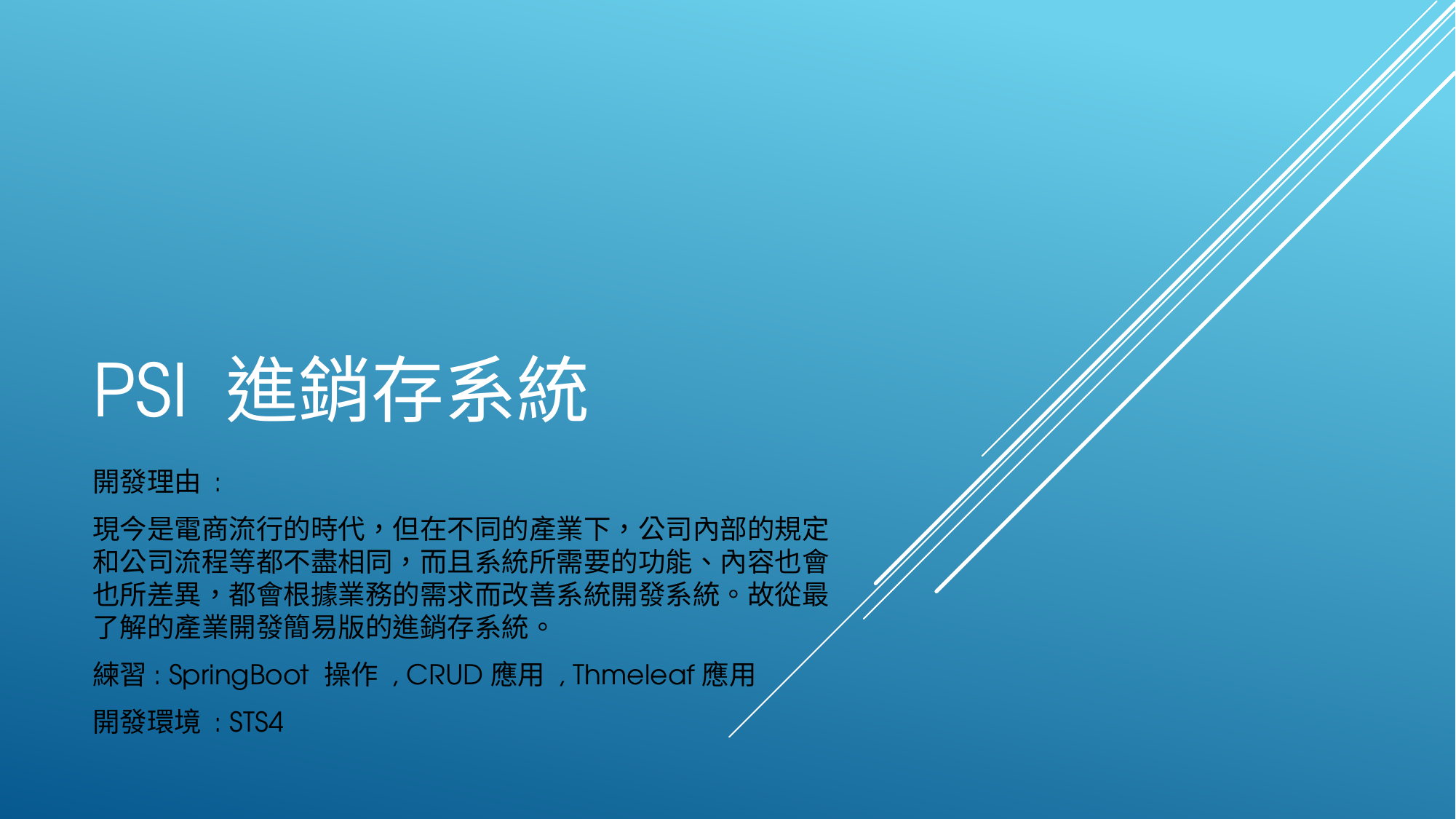

# PSI 進銷存系統
開發理由 :
現今是電商流行的時代，但在不同的產業下，公司內部的規定和公司流程等都不盡相同，而且系統所需要的功能、內容也會也所差異，都會根據業務的需求而改善系統開發系統。故從最了解的產業開發簡易版的進銷存系統。
練習: SpringBoot 操作 , CRUD應用 , Thmeleaf應用
開發環境 : STS4